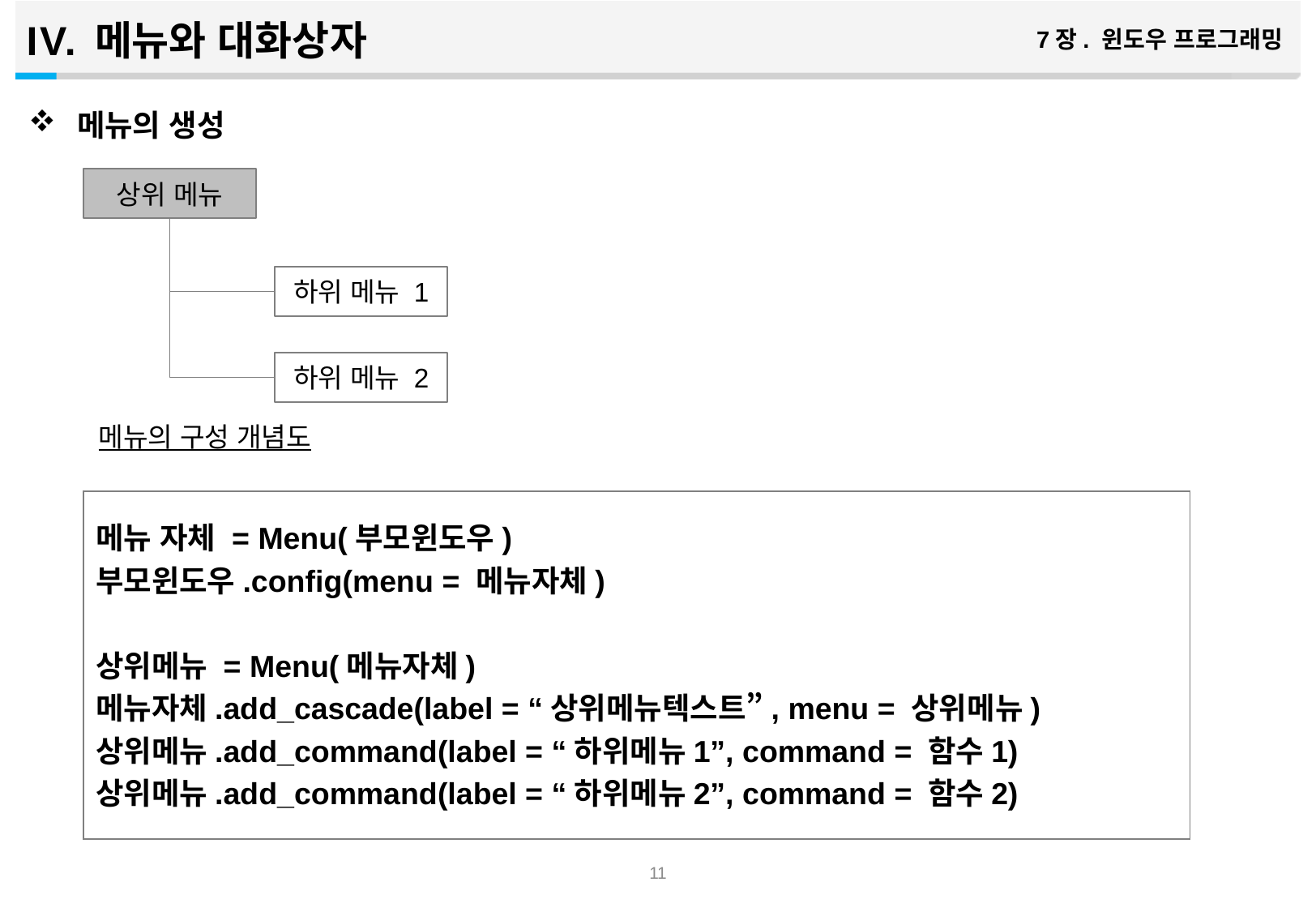

메뉴와 대화상자
7장. 윈도우 프로그래밍
메뉴의 생성

상위 메뉴
하위 메뉴 1
하위 메뉴 2
메뉴의 구성 개념도
메뉴 자체 = Menu(부모윈도우)
부모윈도우.config(menu = 메뉴자체)

상위메뉴 = Menu(메뉴자체)
메뉴자체.add_cascade(label = “상위메뉴텍스트”, menu = 상위메뉴)
상위메뉴.add_command(label = “하위메뉴1”, command = 함수1)
상위메뉴.add_command(label = “하위메뉴2”, command = 함수2)
11